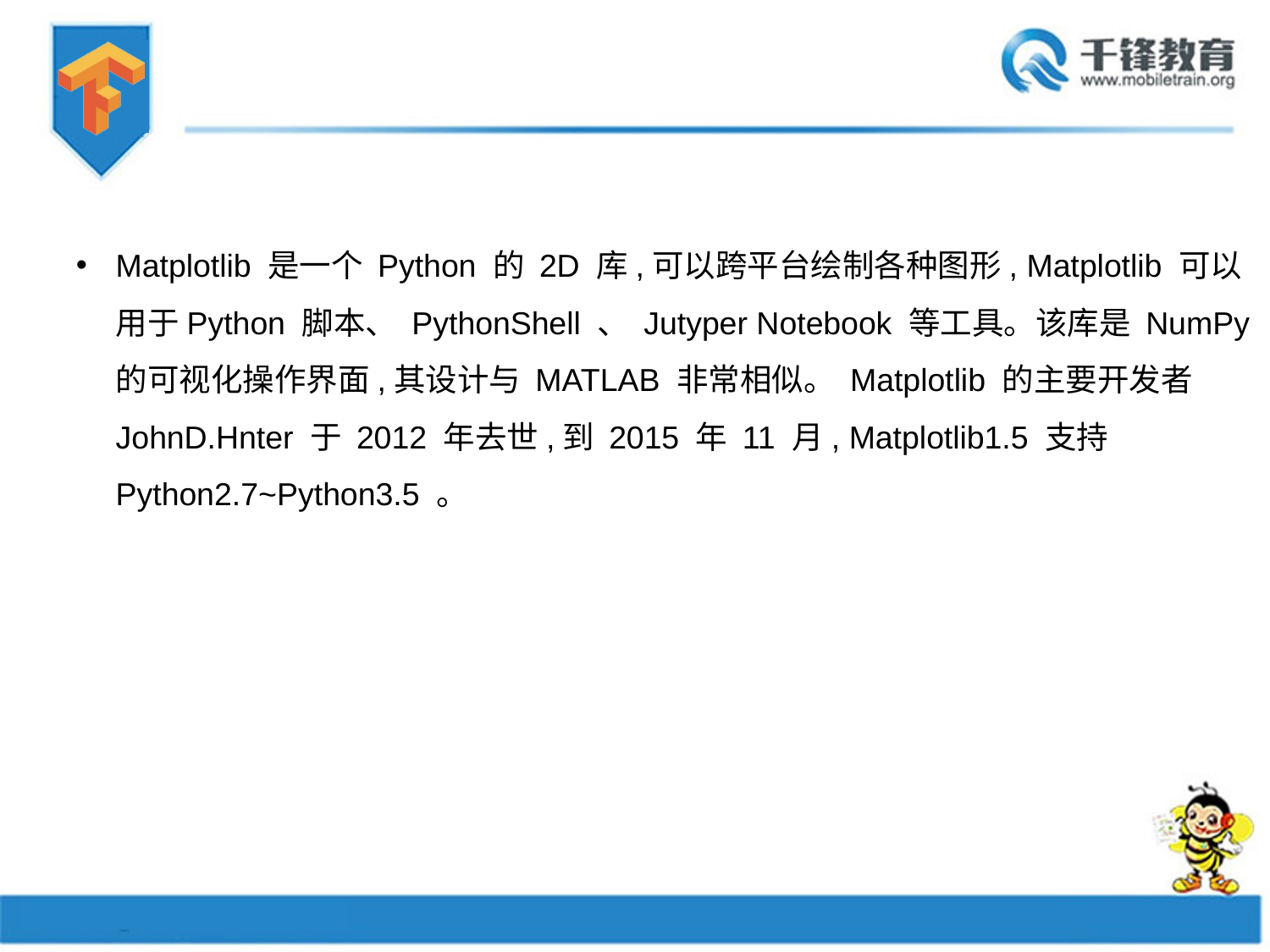

Matplotlib 是一个 Python 的 2D 库,可以跨平台绘制各种图形, Matplotlib 可以用于Python 脚本、 PythonShell 、 Jutyper Notebook 等工具。该库是 NumPy 的可视化操作界面,其设计与 MATLAB 非常相似。 Matplotlib 的主要开发者 JohnD.Hnter 于 2012 年去世,到 2015 年 11 月, Matplotlib1.5 支持 Python2.7~Python3.5 。